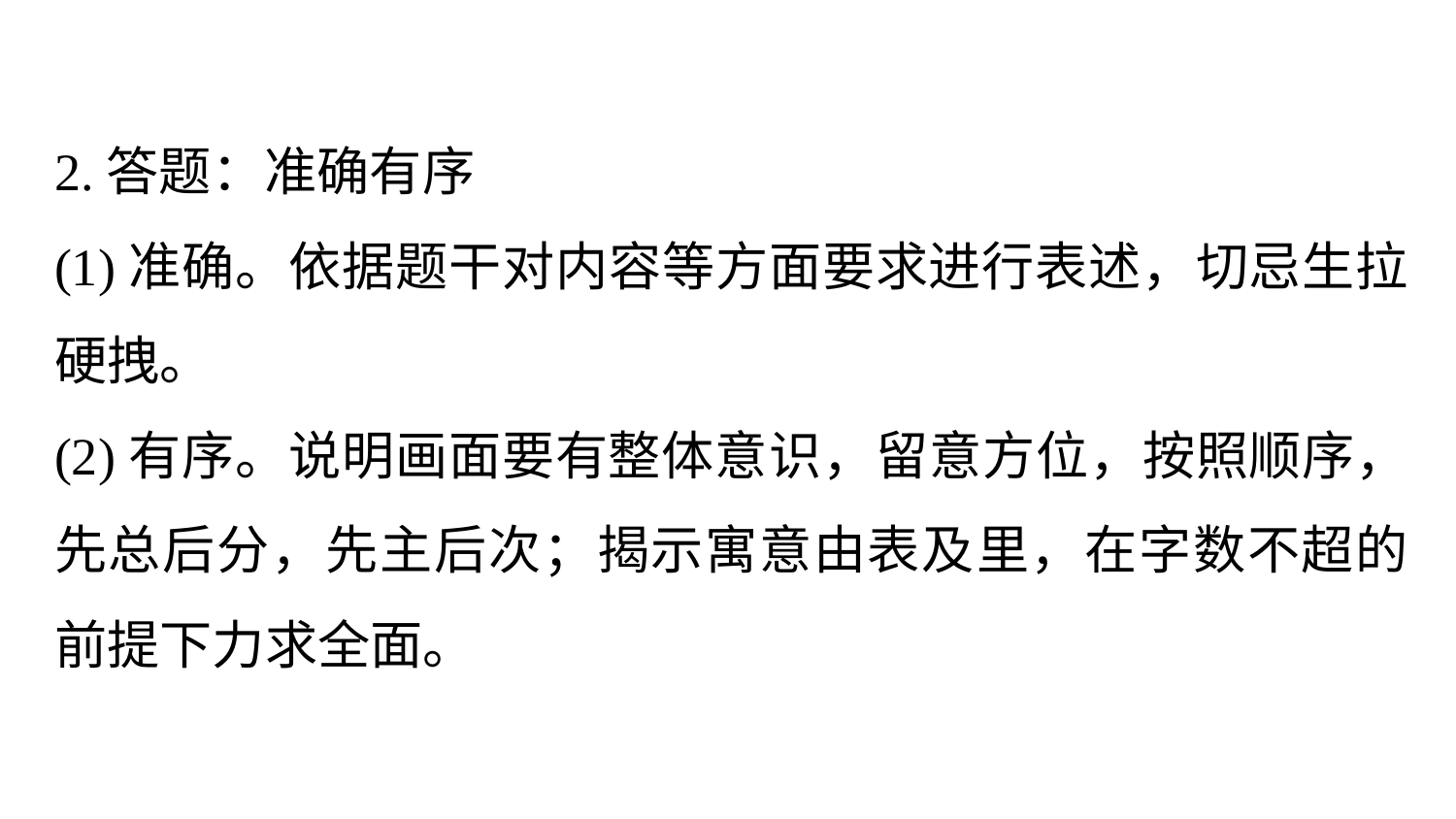

2.答题：准确有序
(1)准确。依据题干对内容等方面要求进行表述，切忌生拉硬拽。
(2)有序。说明画面要有整体意识，留意方位，按照顺序，先总后分，先主后次；揭示寓意由表及里，在字数不超的前提下力求全面。